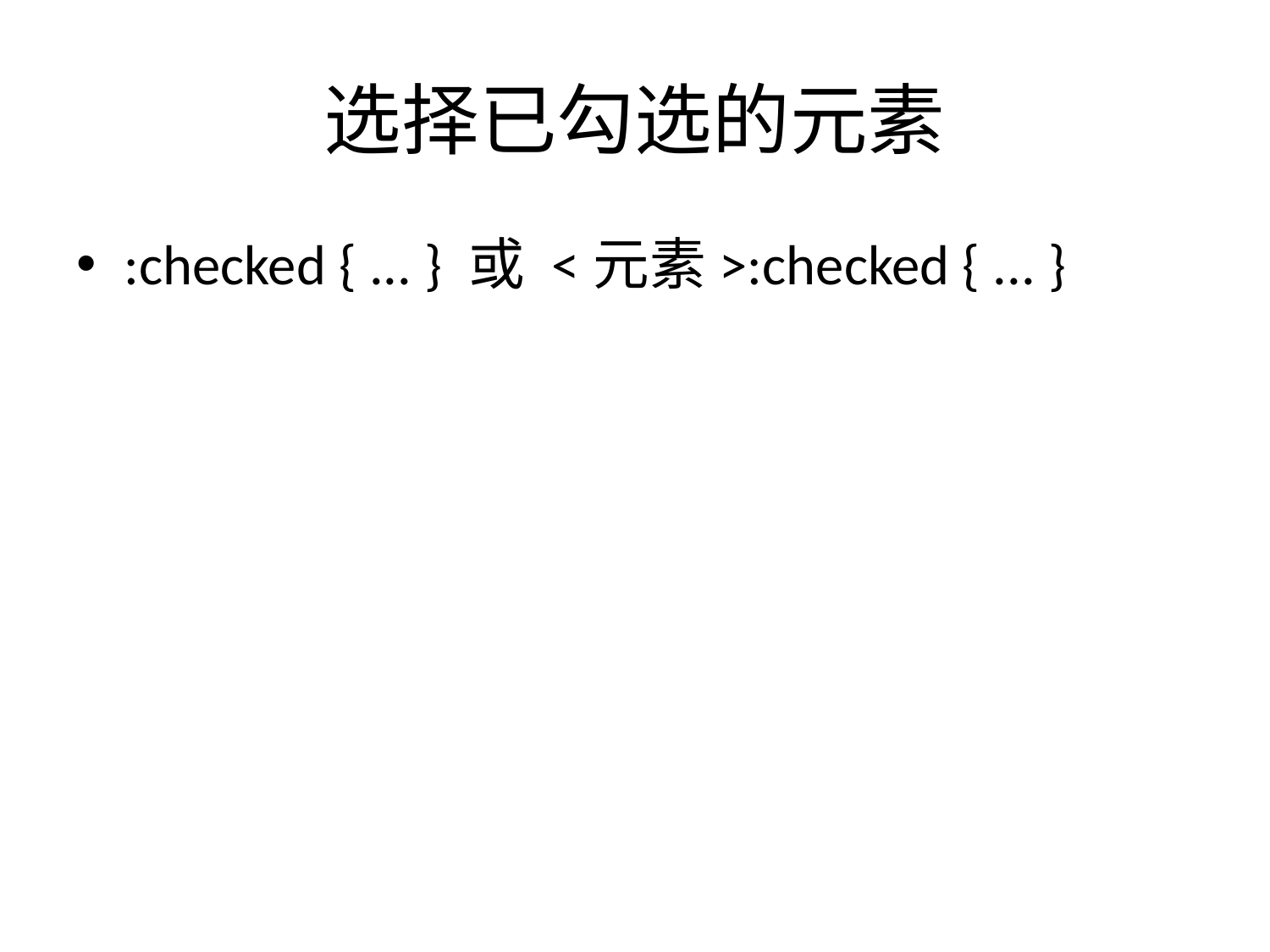

# 选择已勾选的元素
:checked { ... } 或 <元素>:checked { ... }